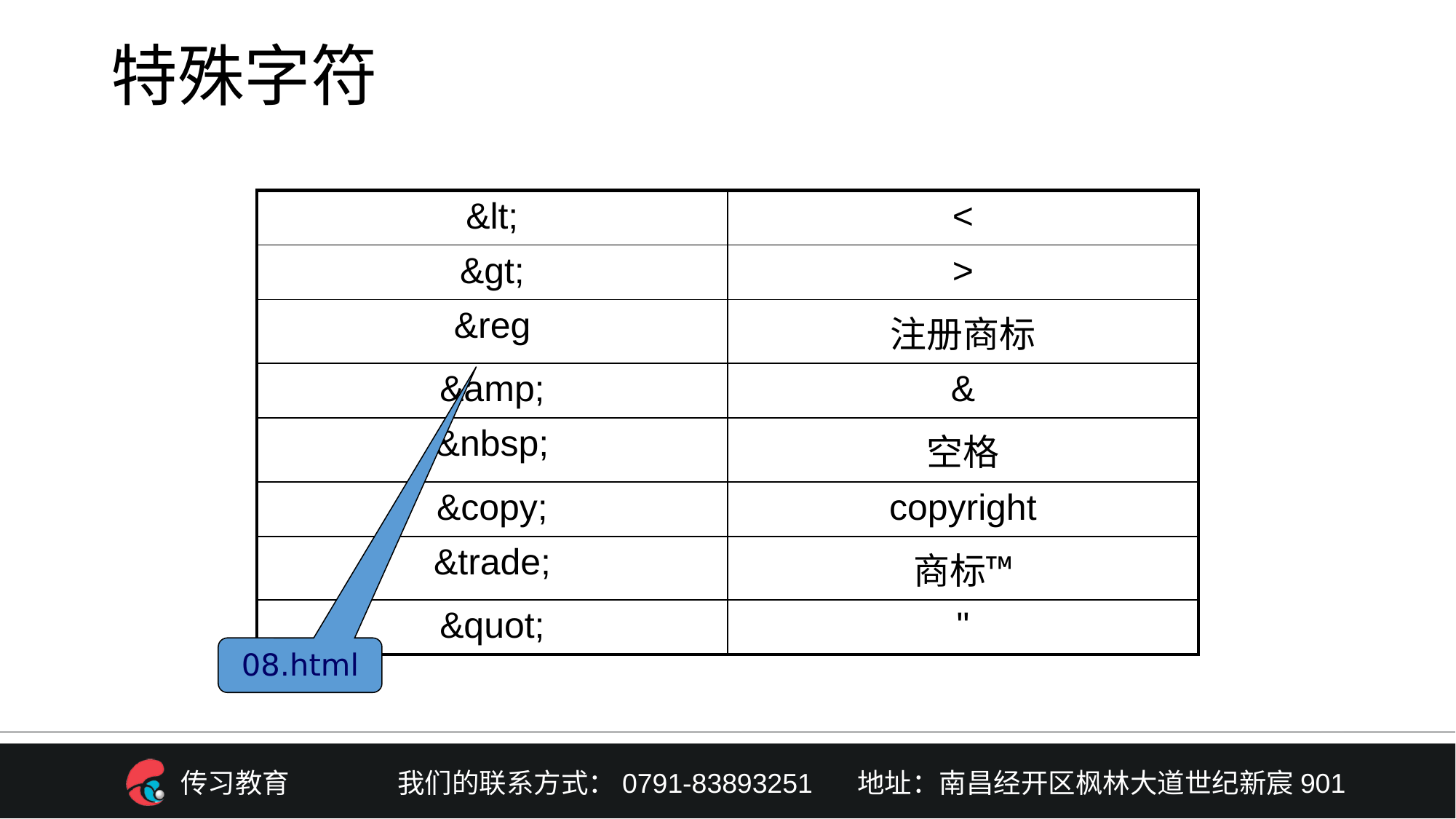

# 特殊字符
| &lt; | < |
| --- | --- |
| &gt; | > |
| &reg | 注册商标 |
| &amp; | & |
| &nbsp; | 空格 |
| &copy; | copyright |
| &trade; | 商标™ |
| &quot; | " |
08.html